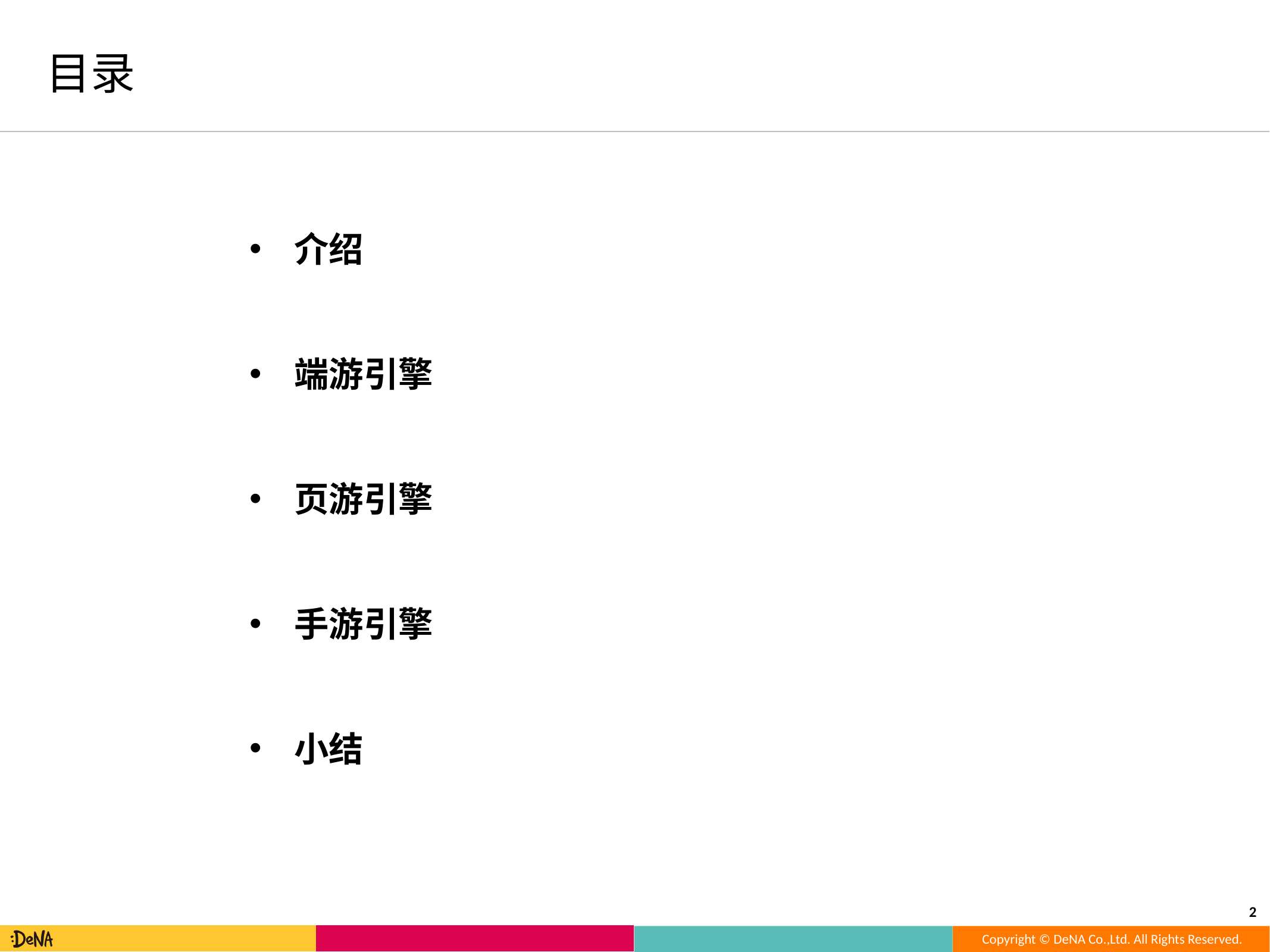

目录
介绍

端游引擎

页游引擎

手游引擎

小结

2